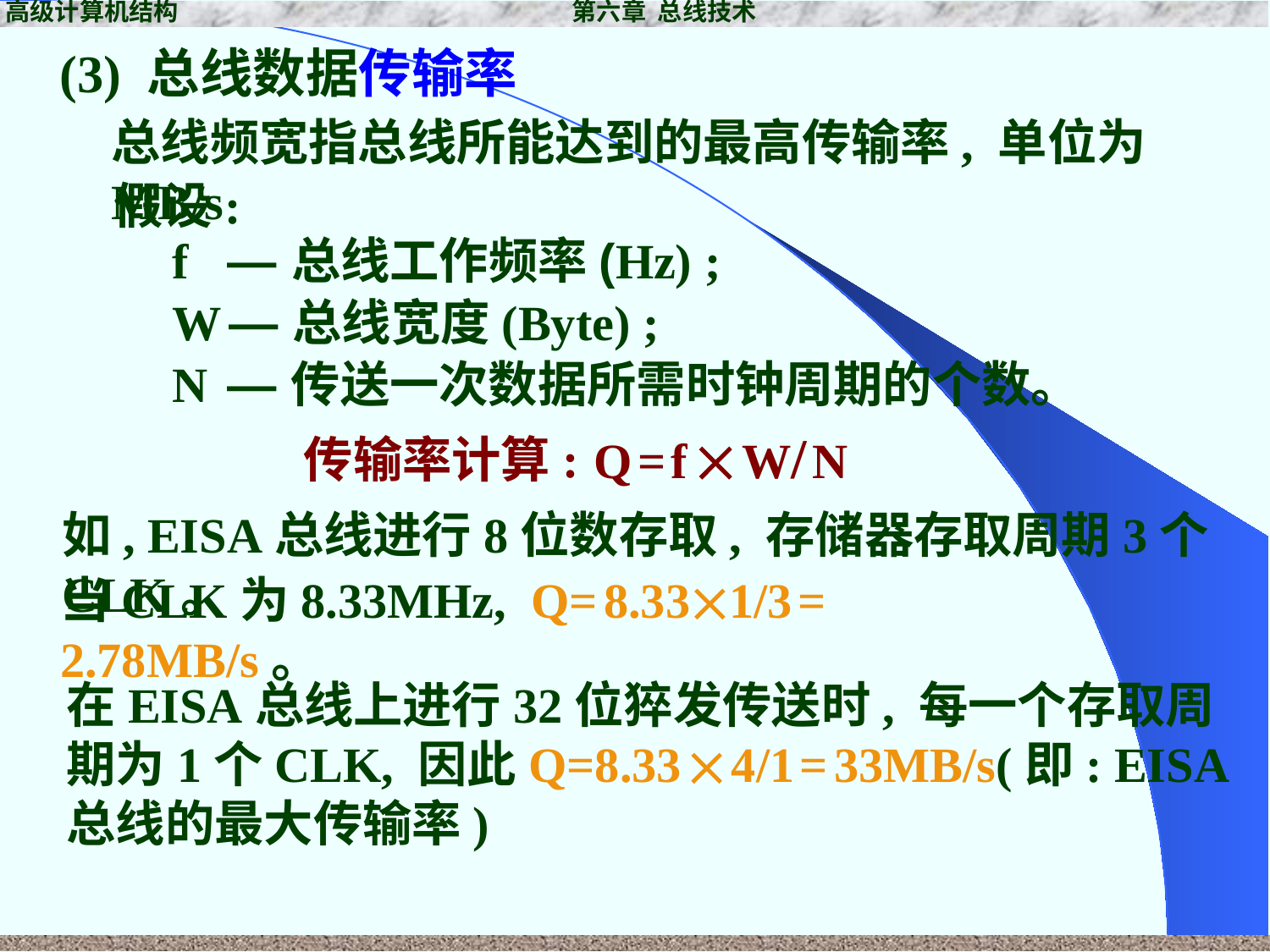

高级计算机结构                                                                     第六章  总线技术
(3) 总线数据传输率
总线频宽指总线所能达到的最高传输率, 单位为MB/s
假设:
f    ― 总线工作频率(Hz) ;
W ― 总线宽度(Byte) ;
N  ― 传送一次数据所需时钟周期的个数。
Q = f × W/ N
传输率计算:
如, EISA总线进行8位数存取, 存储器存取周期3个CLK。
当CLK为8.33MHz,  Q= 8.33×1/3 = 2.78MB/s。
在EISA总线上进行32位猝发传送时, 每一个存取周期为1个CLK, 因此Q=8.33 × 4/1 = 33MB/s(即: EISA总线的最大传输率)